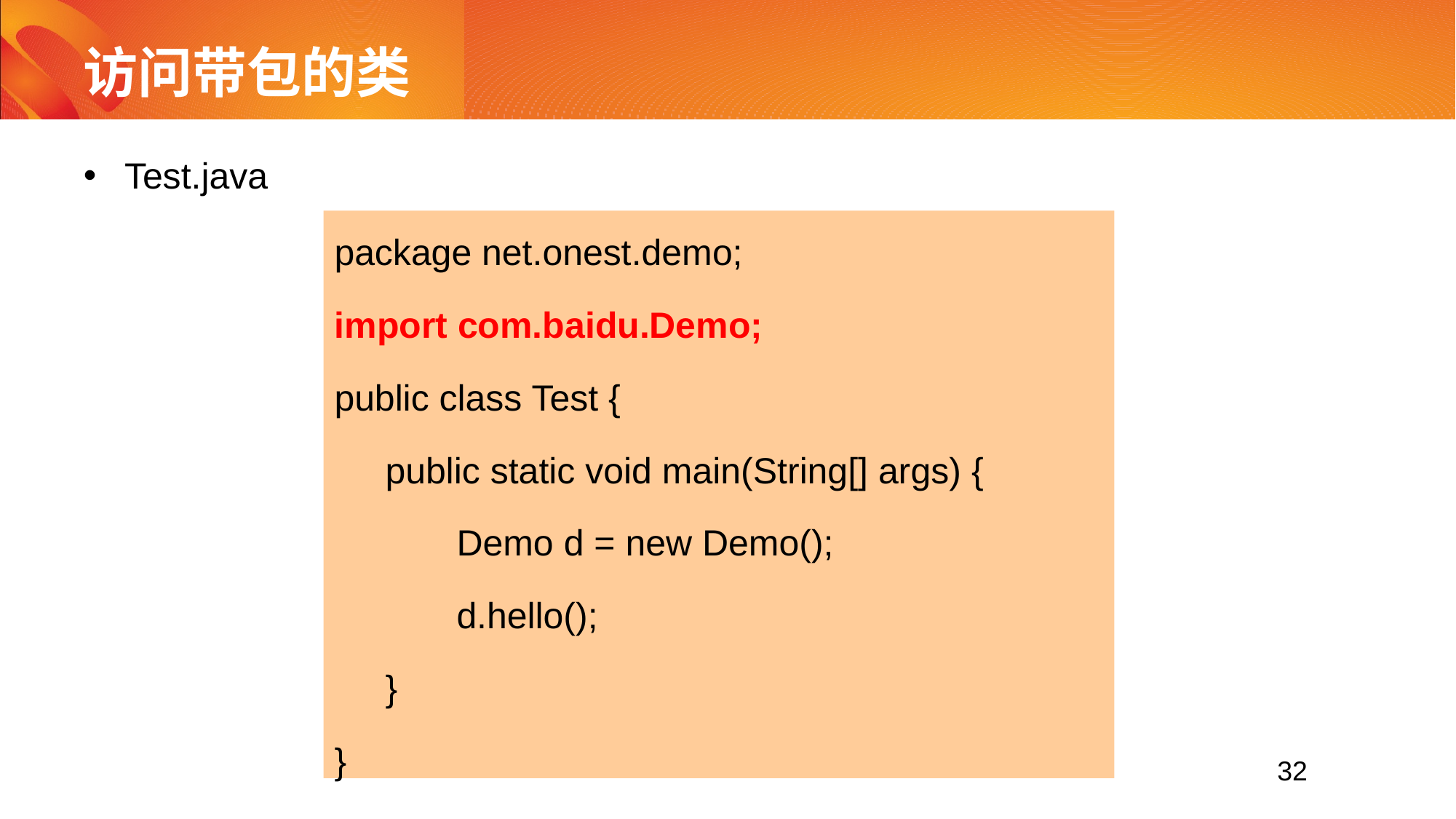

# 访问带包的类
Test.java

package net.onest.demo;
import com.baidu.Demo;
public class Test {
     public static void main(String[] args) {
            Demo d = new Demo();
            d.hello();
     }
}